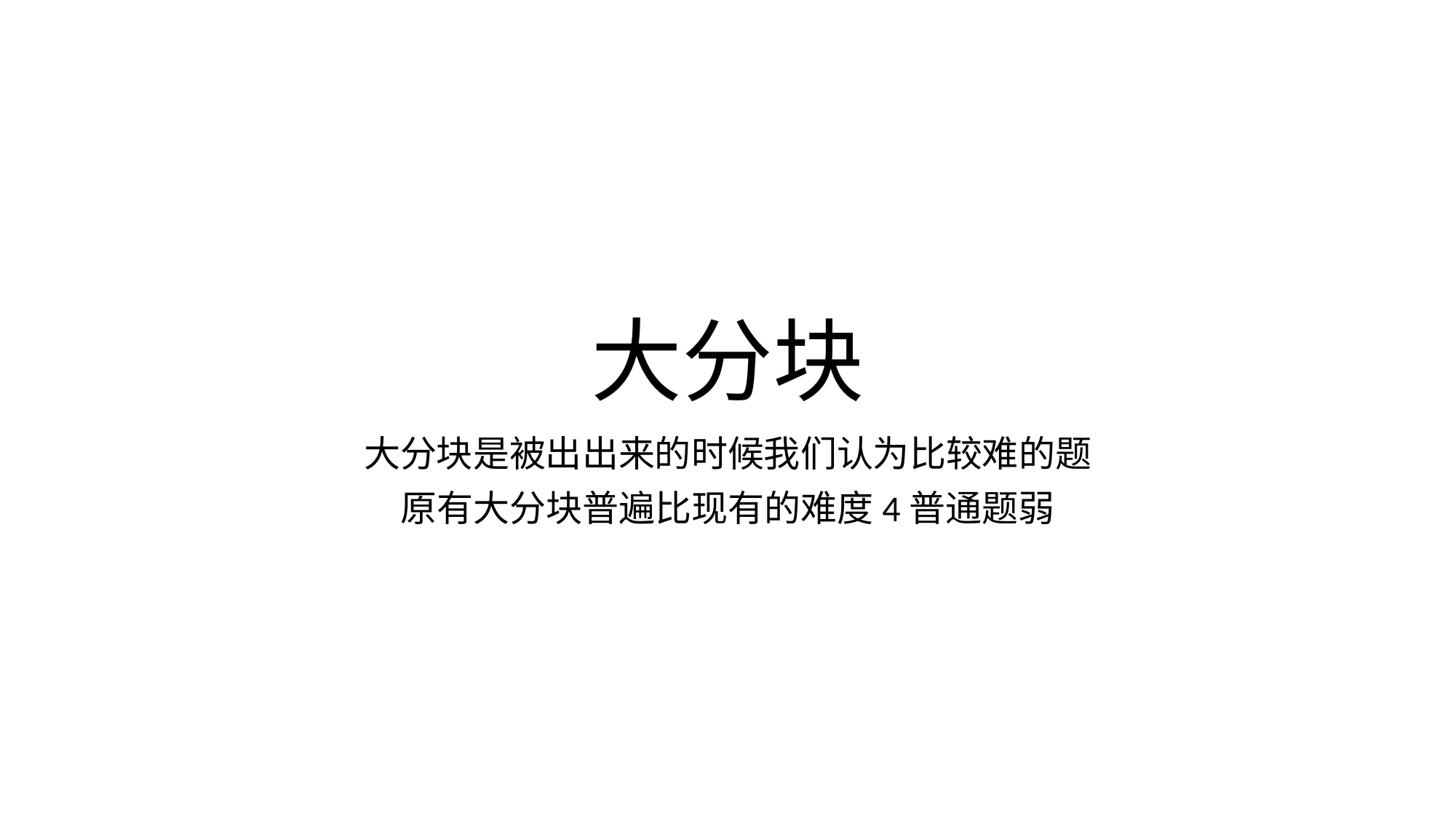

# 大分块
大分块是被出出来的时候我们认为比较难的题
原有大分块普遍比现有的难度4普通题弱